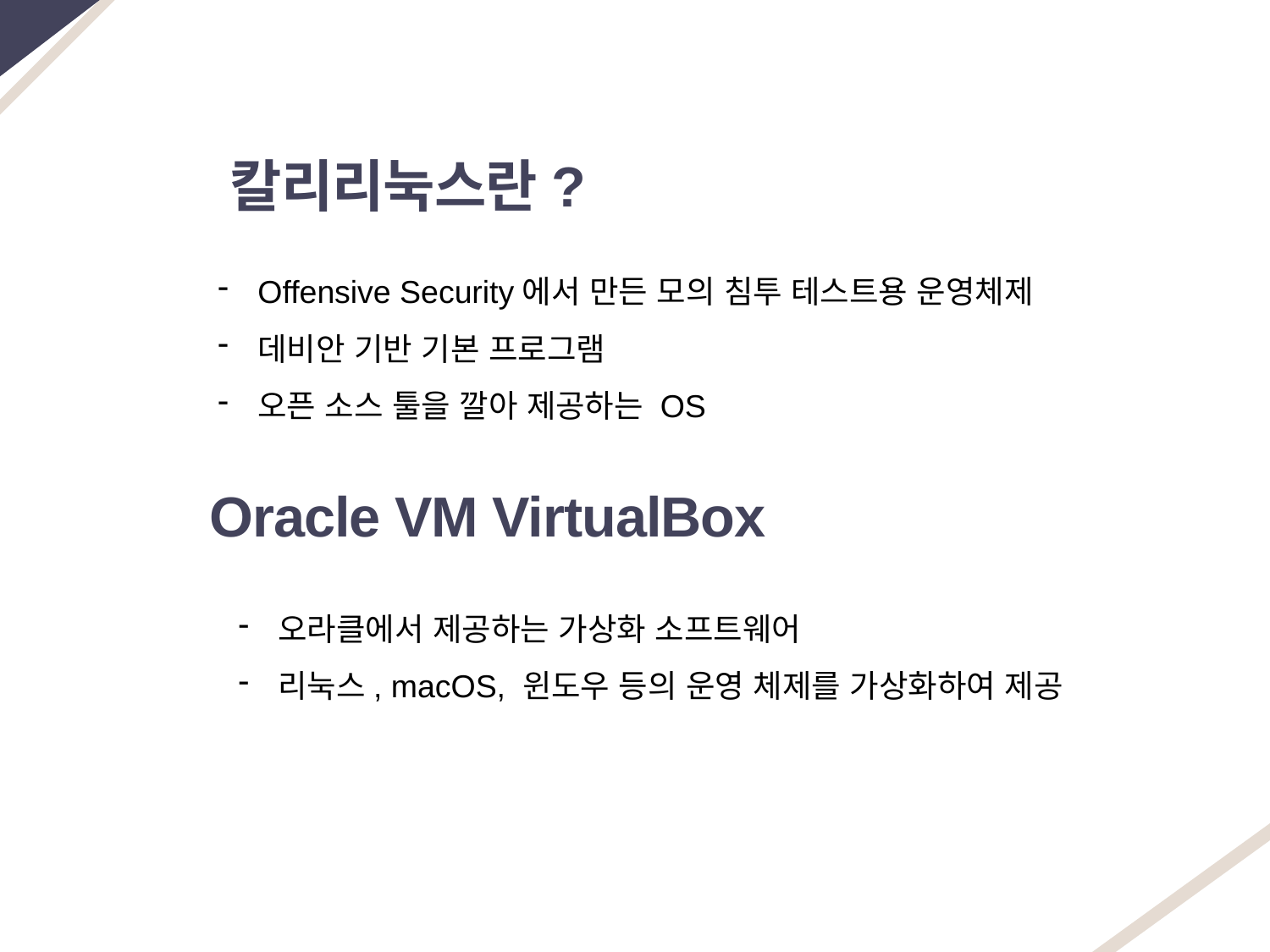

칼리리눅스란?
Offensive Security에서 만든 모의 침투 테스트용 운영체제
데비안 기반 기본 프로그램
오픈 소스 툴을 깔아 제공하는 OS
Oracle VM VirtualBox
오라클에서 제공하는 가상화 소프트웨어
리눅스, macOS, 윈도우 등의 운영 체제를 가상화하여 제공